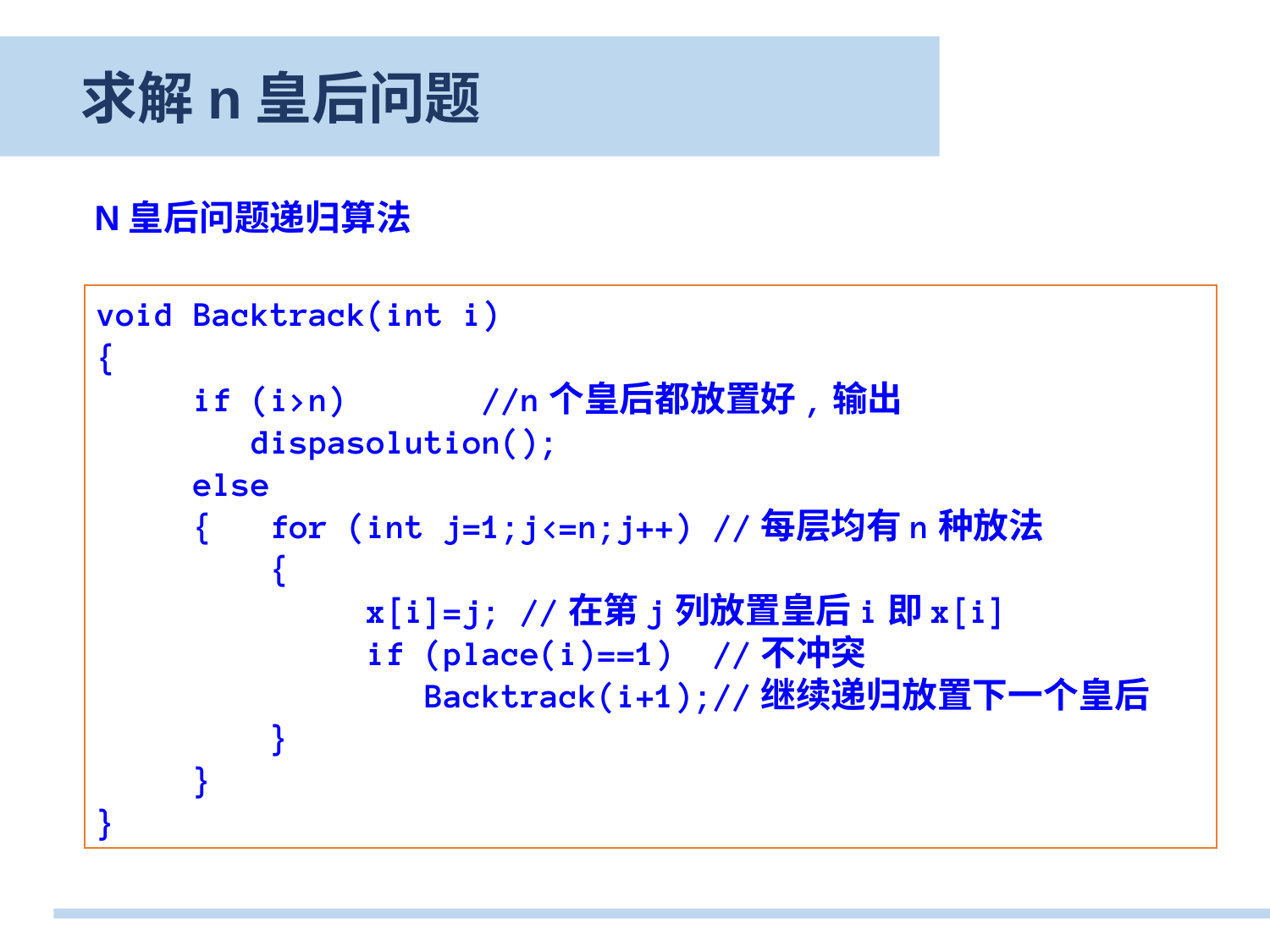

求解n皇后问题
N皇后问题递归算法
void Backtrack(int i)
{
     if (i>n)       //n个皇后都放置好,输出
        dispasolution();
     else
     {   for (int j=1;j<=n;j++) //每层均有n种放法
         {
              x[i]=j; //在第j列放置皇后i即x[i]
              if (place(i)==1)  //不冲突
                 Backtrack(i+1);//继续递归放置下一个皇后
         }
     }
}